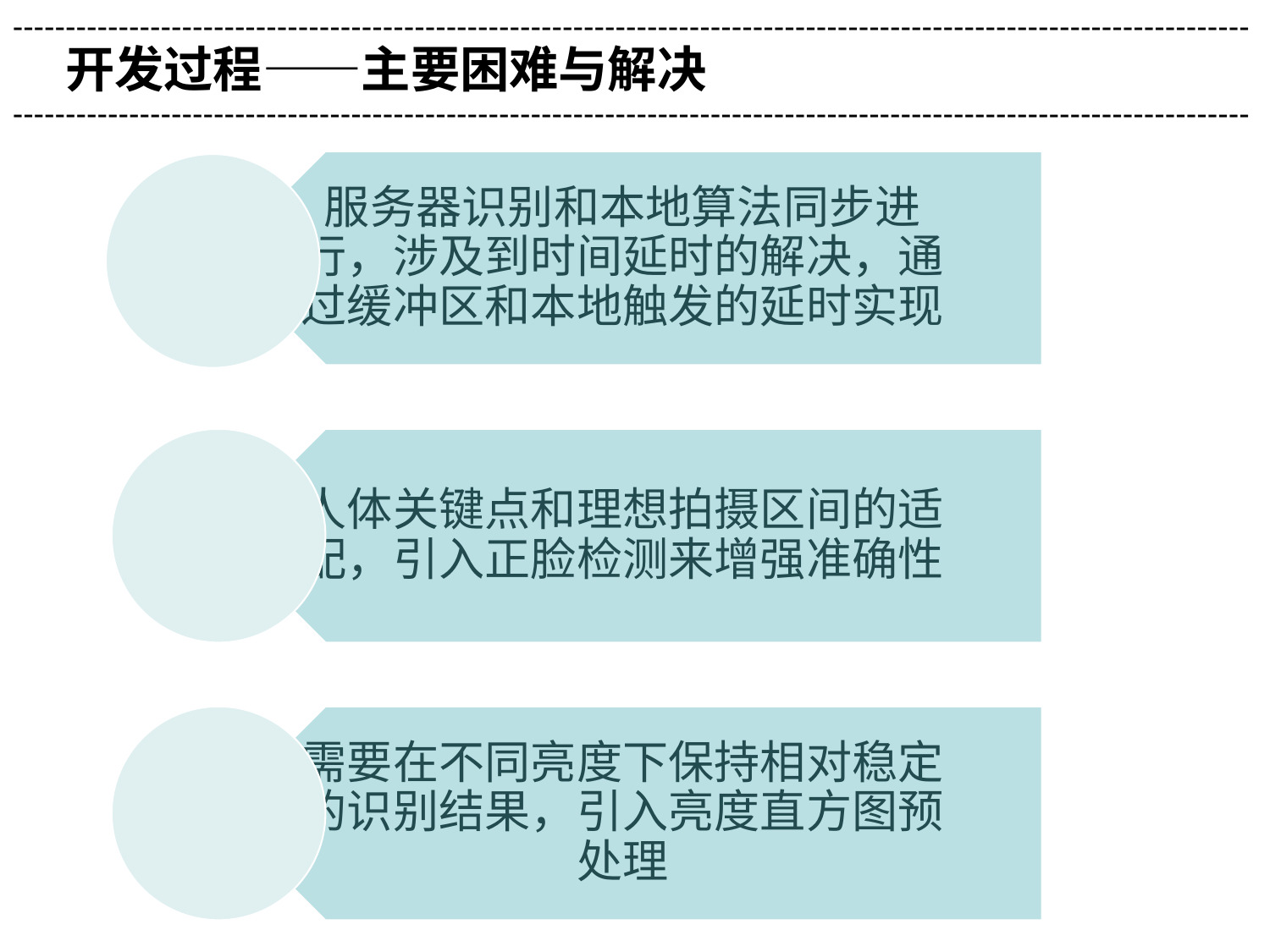

---------------------------------------------------------------------------------------------------------------------
开发过程——主要困难与解决
---------------------------------------------------------------------------------------------------------------------
服务器识别和本地算法同步进行，涉及到时间延时的解决，通过缓冲区和本地触发的延时实现
人体关键点和理想拍摄区间的适配，引入正脸检测来增强准确性
需要在不同亮度下保持相对稳定的识别结果，引入亮度直方图预处理